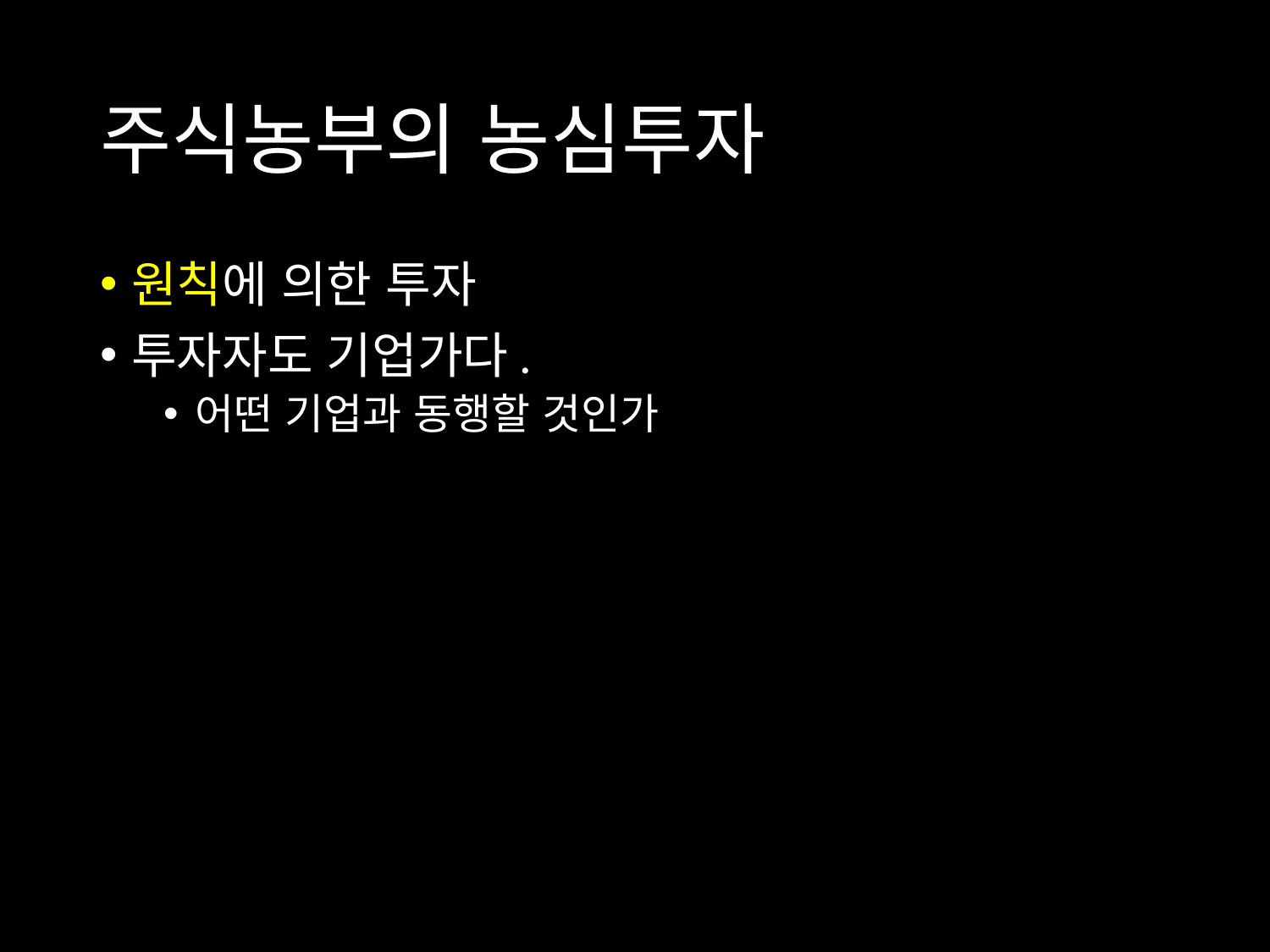

# 주식농부의 농심투자
원칙에 의한 투자
투자자도 기업가다.
어떤 기업과 동행할 것인가